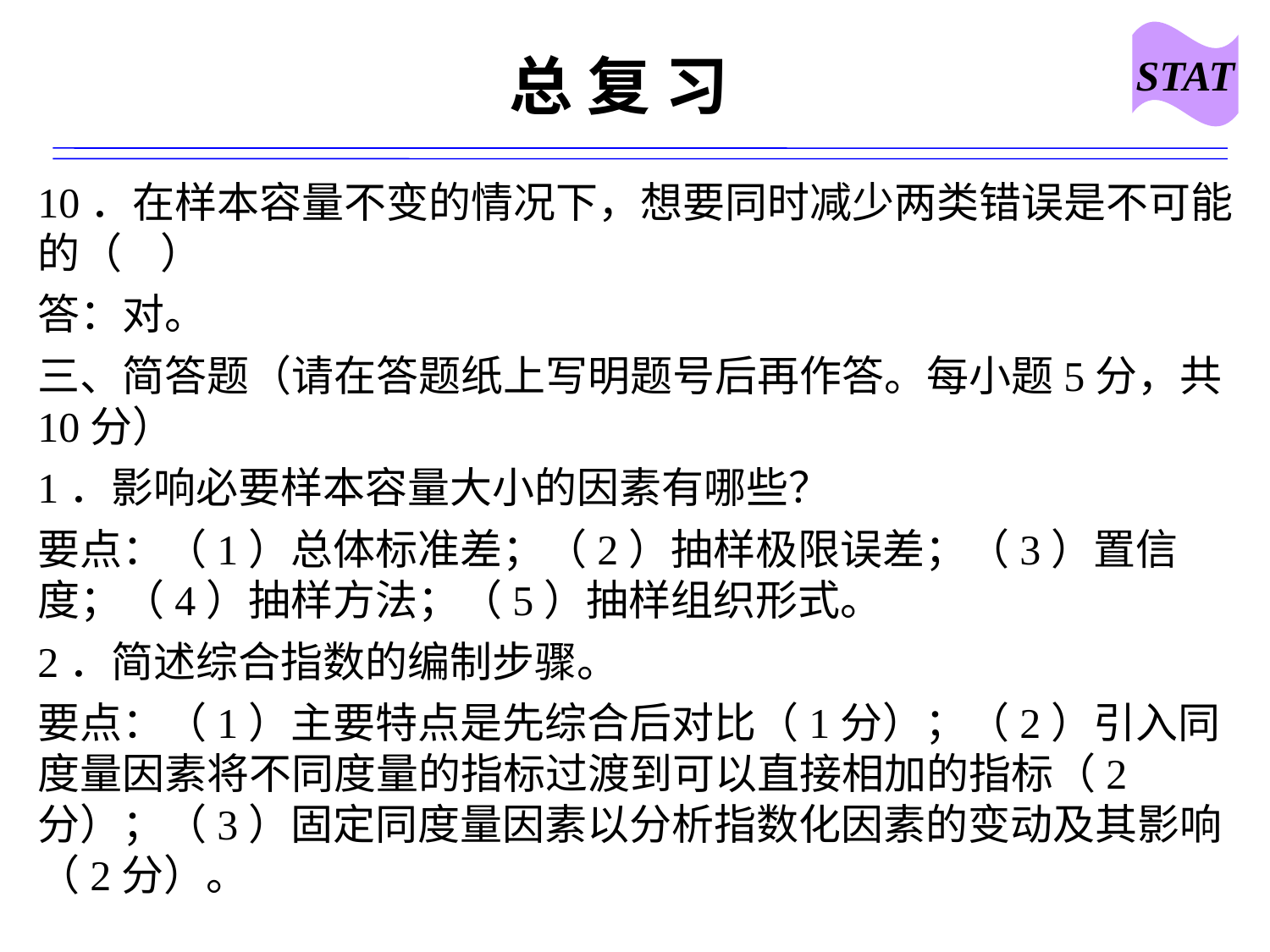

STAT
# 总 复 习

10．在样本容量不变的情况下，想要同时减少两类错误是不可能的（    ）
答：对。
三、简答题（请在答题纸上写明题号后再作答。每小题5分，共10分）
1．影响必要样本容量大小的因素有哪些？
要点：（1）总体标准差；（2）抽样极限误差；（3）置信度；（4）抽样方法；（5）抽样组织形式。
2．简述综合指数的编制步骤。
要点：（1）主要特点是先综合后对比（1分）；（2）引入同度量因素将不同度量的指标过渡到可以直接相加的指标（2分）；（3）固定同度量因素以分析指数化因素的变动及其影响（2分）。